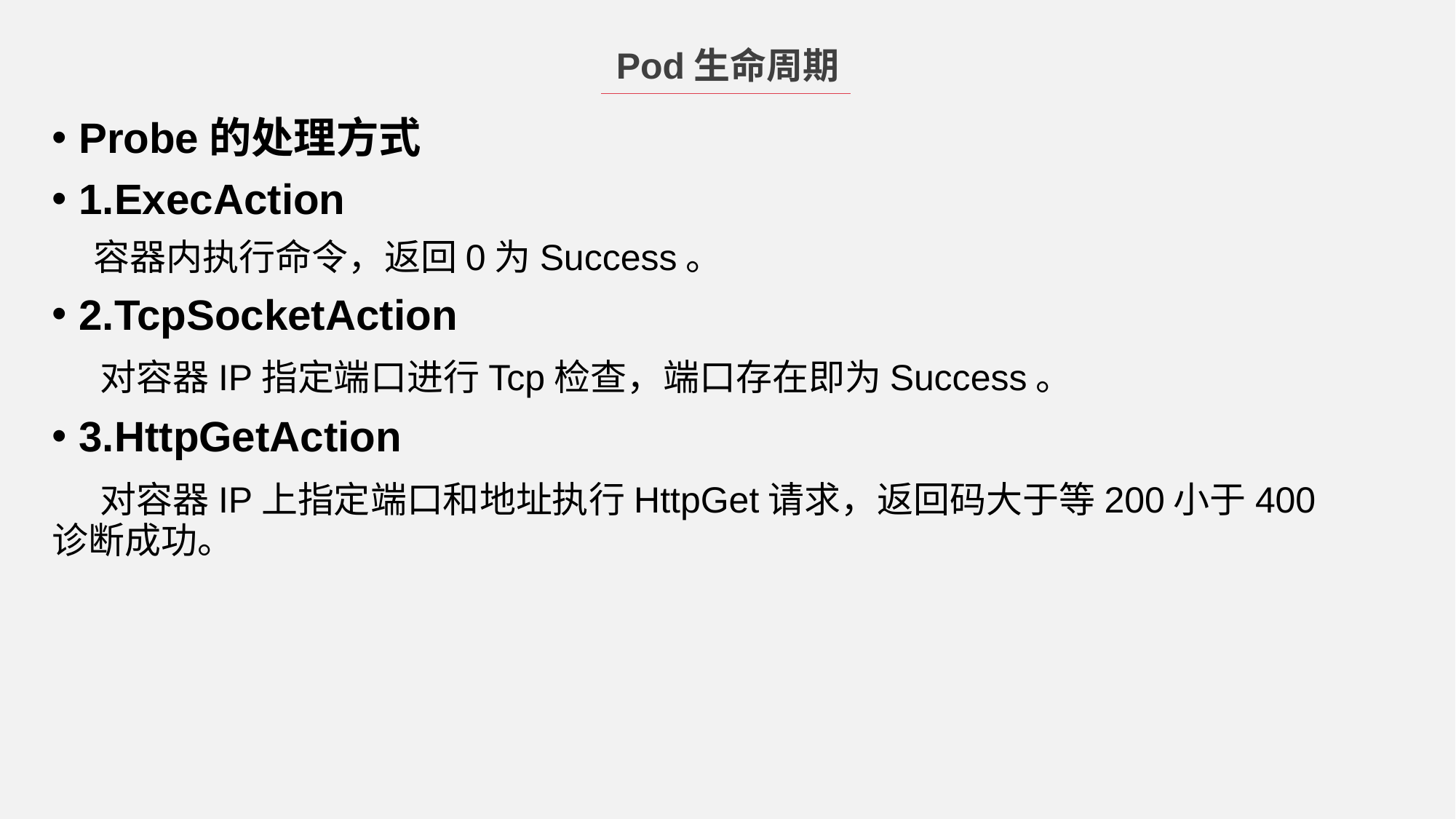

Pod生命周期
Probe的处理方式
1.ExecAction
    容器内执行命令，返回0为Success。
2.TcpSocketAction
    对容器IP指定端口进行Tcp检查，端口存在即为Success。
3.HttpGetAction
    对容器IP上指定端口和地址执行HttpGet请求，返回码大于等200小于400诊断成功。